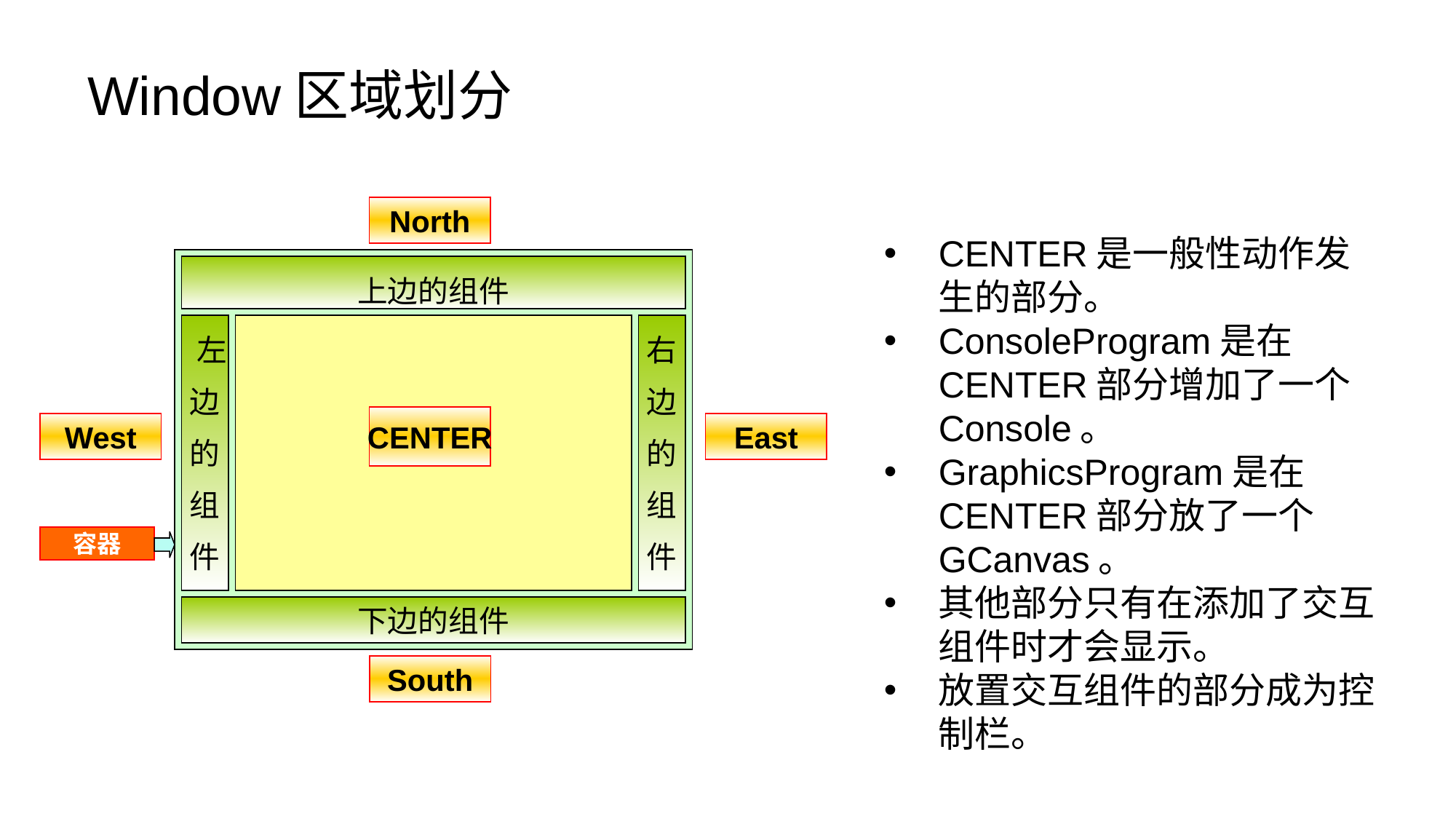

Window区域划分
North

上边的组件

 左
边
的
组
件

右
边
的
组
件
CENTER
West
East
容器

下边的组件

South
CENTER是一般性动作发生的部分。
ConsoleProgram是在CENTER部分增加了一个Console。
GraphicsProgram是在CENTER部分放了一个GCanvas。
其他部分只有在添加了交互组件时才会显示。
放置交互组件的部分成为控制栏。